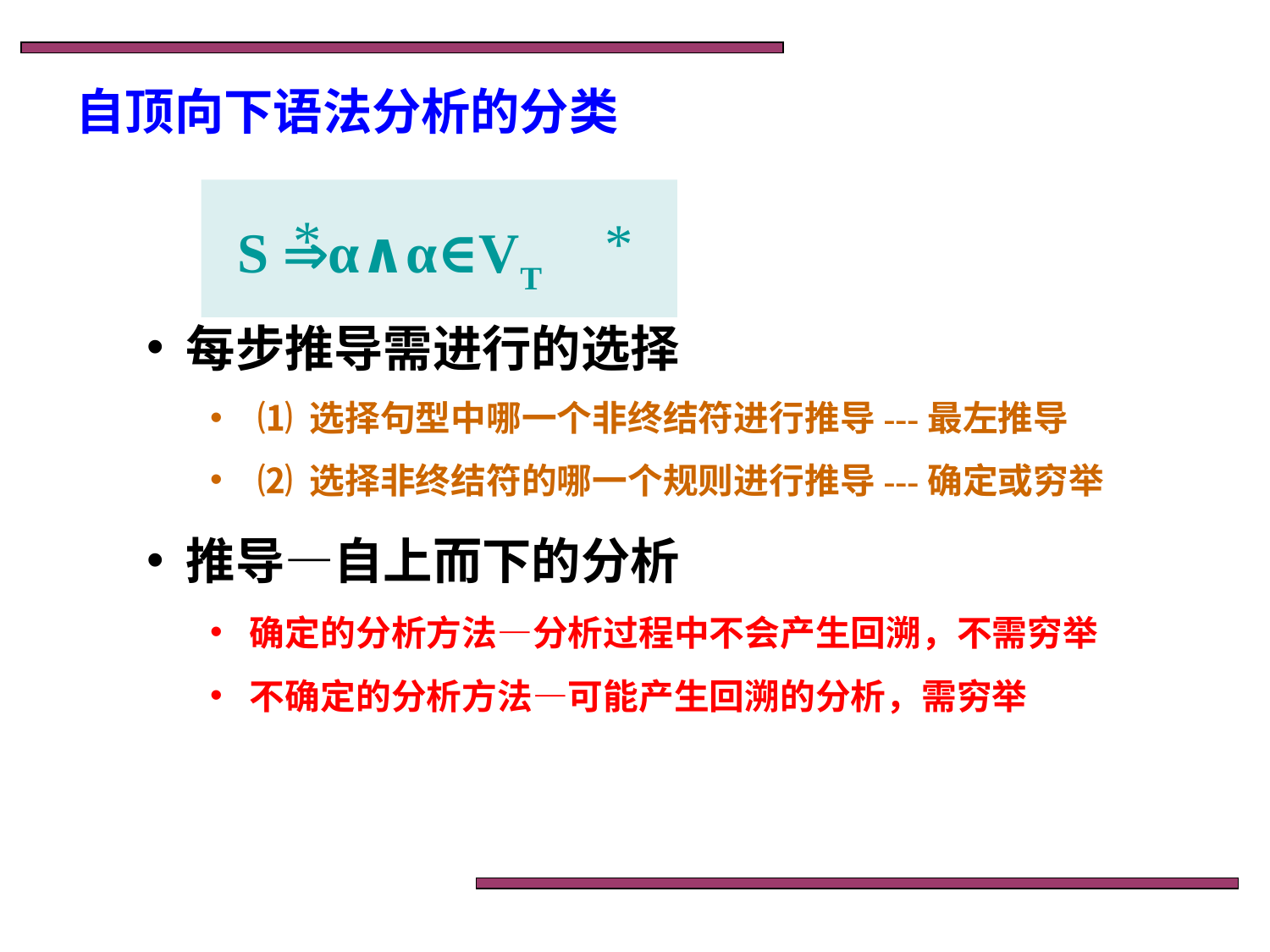

自顶向下语法分析的分类

*
*
S ⇒α∧α∈VT

每步推导需进行的选择
⑴ 选择句型中哪一个非终结符进行推导---最左推导
⑵ 选择非终结符的哪一个规则进行推导---确定或穷举
推导—自上而下的分析
确定的分析方法—分析过程中不会产生回溯，不需穷举
不确定的分析方法—可能产生回溯的分析，需穷举